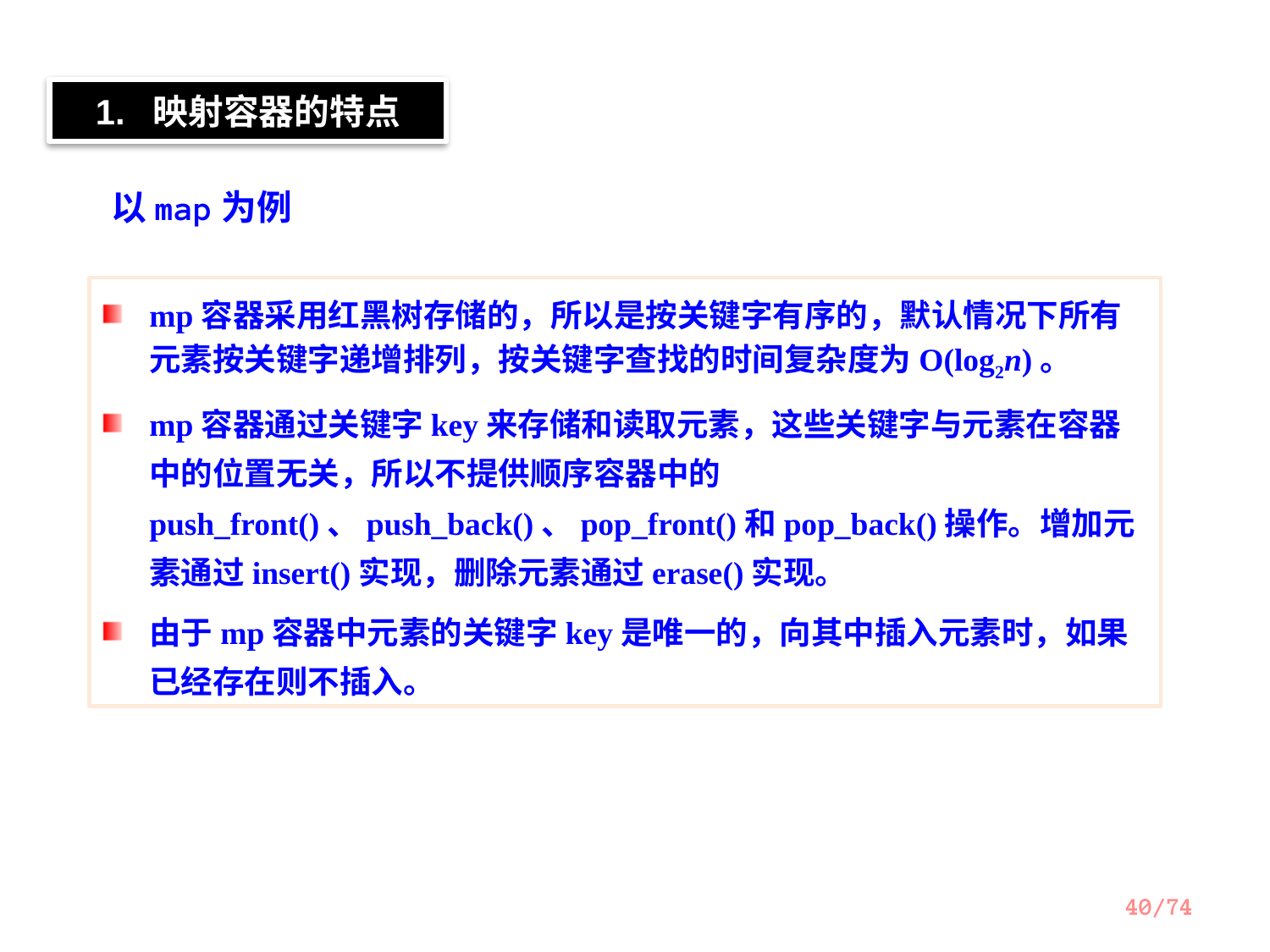

1.  映射容器的特点
以map为例
mp容器采用红黑树存储的，所以是按关键字有序的，默认情况下所有元素按关键字递增排列，按关键字查找的时间复杂度为O(log2n)。
mp容器通过关键字key来存储和读取元素，这些关键字与元素在容器中的位置无关，所以不提供顺序容器中的push_front()、push_back()、pop_front()和pop_back()操作。增加元素通过insert()实现，删除元素通过erase()实现。
由于mp容器中元素的关键字key是唯一的，向其中插入元素时，如果已经存在则不插入。
40/74